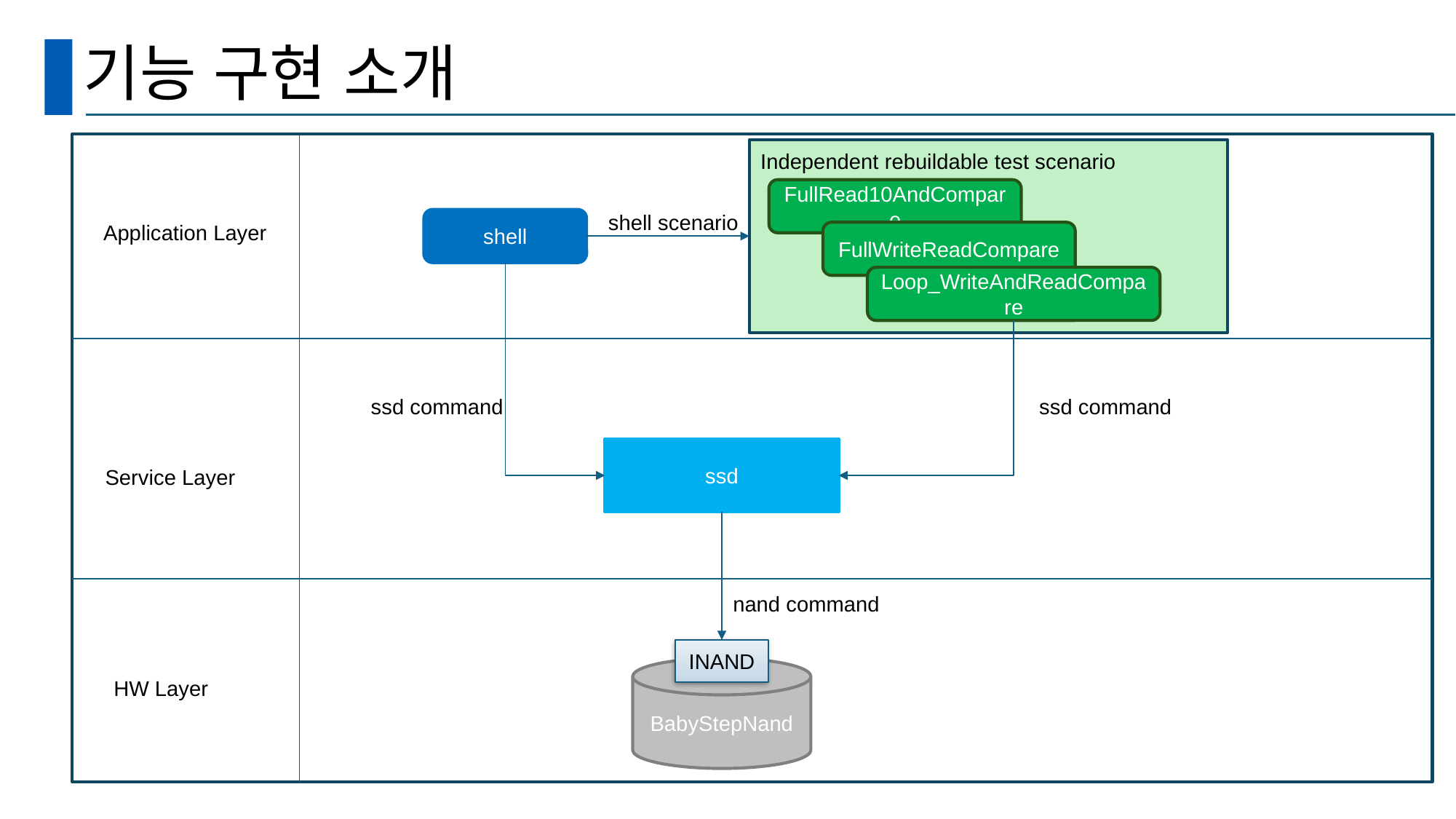

# 기능 구현 소개

Independent rebuildable test scenario
FullRead10AndCompare
FullWriteReadCompare
Loop_WriteAndReadCompare
shell scenario
shell
Application Layer
ssd command
ssd command
ssd
Service Layer
nand command
INAND
BabyStepNand
HW Layer